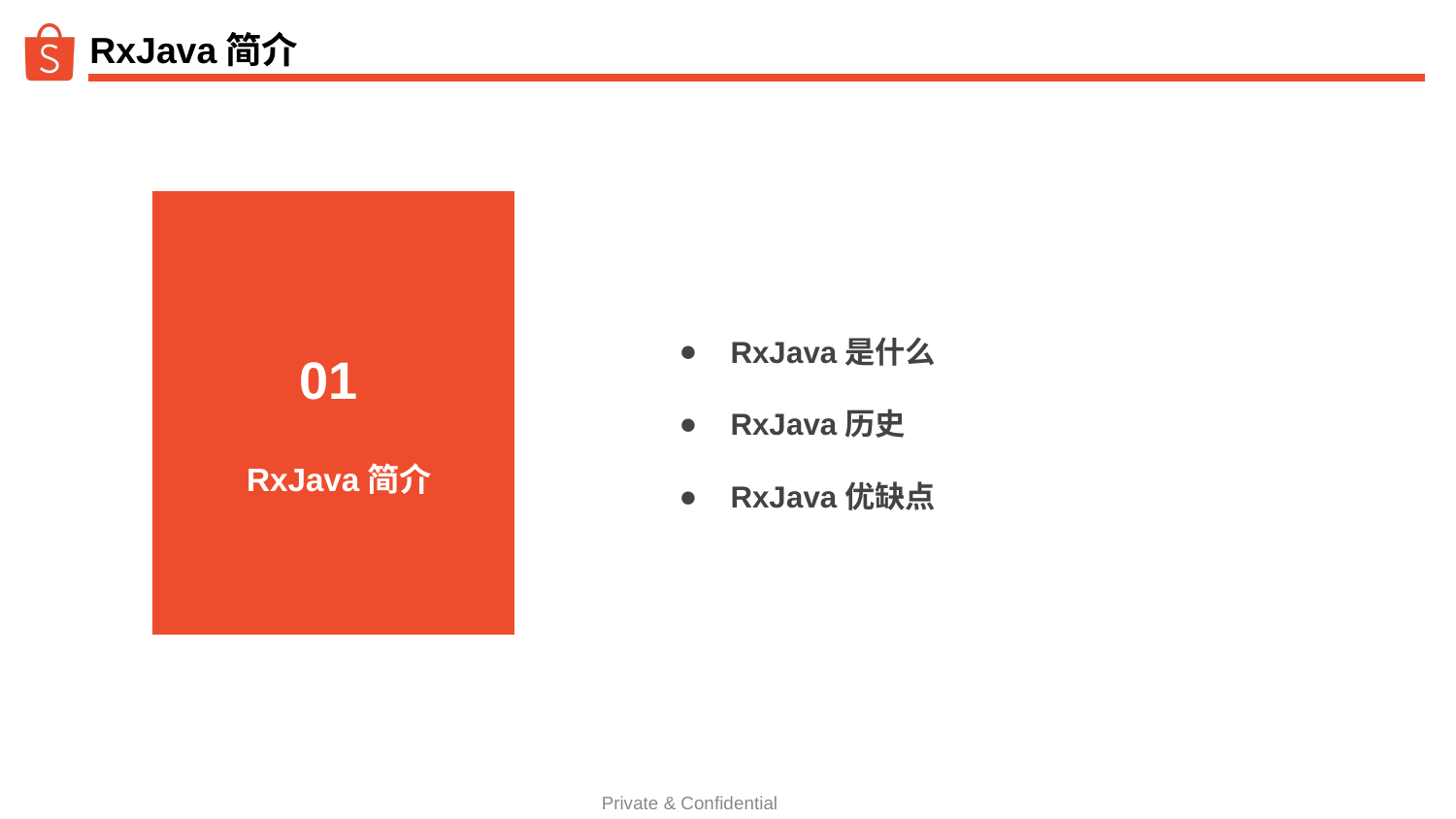

RxJava简介

RxJava是什么
RxJava历史
RxJava优缺点
 01

RxJava简介
简介
Private & Confidential